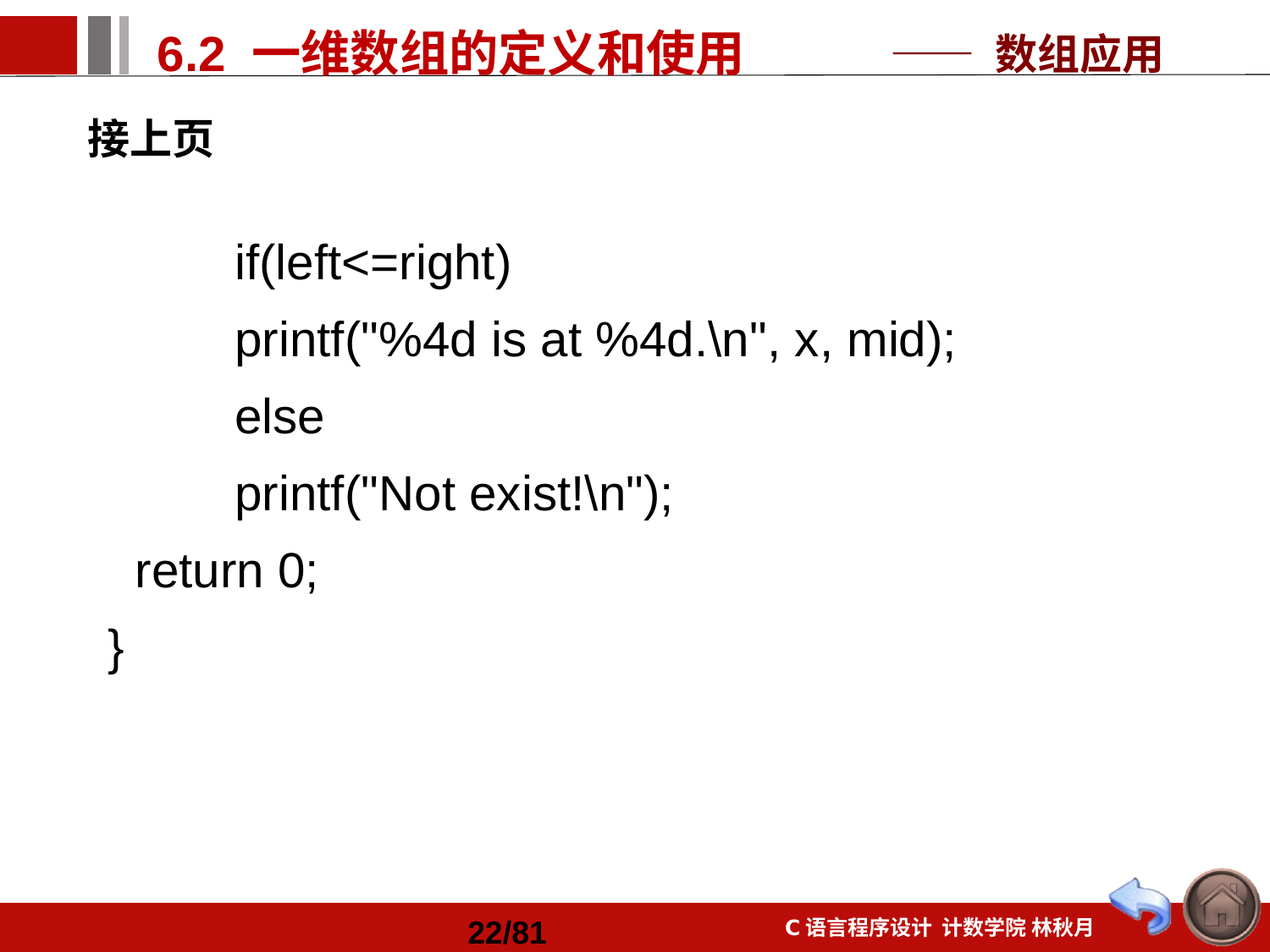

—— 数组应用
接上页
	if(left<=right)
    	printf("%4d is at %4d.\n", x, mid);
	else
    	printf("Not exist!\n");
  return 0;
}